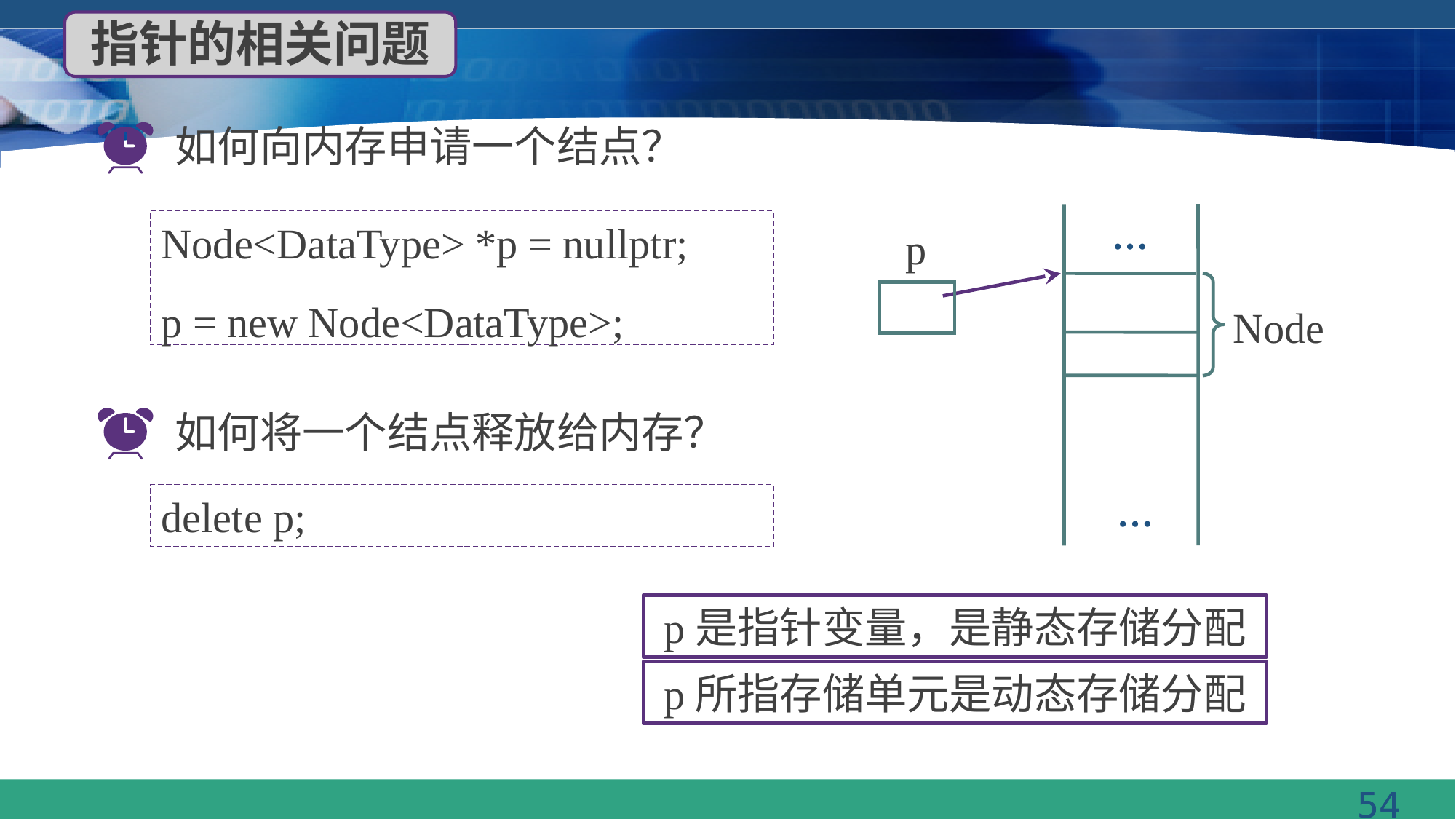

指针的相关问题

如何向内存申请一个结点？

…

…
Node<DataType> *p = nullptr;

 p

Node
p = new Node<DataType>;
如何将一个结点释放给内存？

delete p;
p是指针变量，是静态存储分配
p所指存储单元是动态存储分配